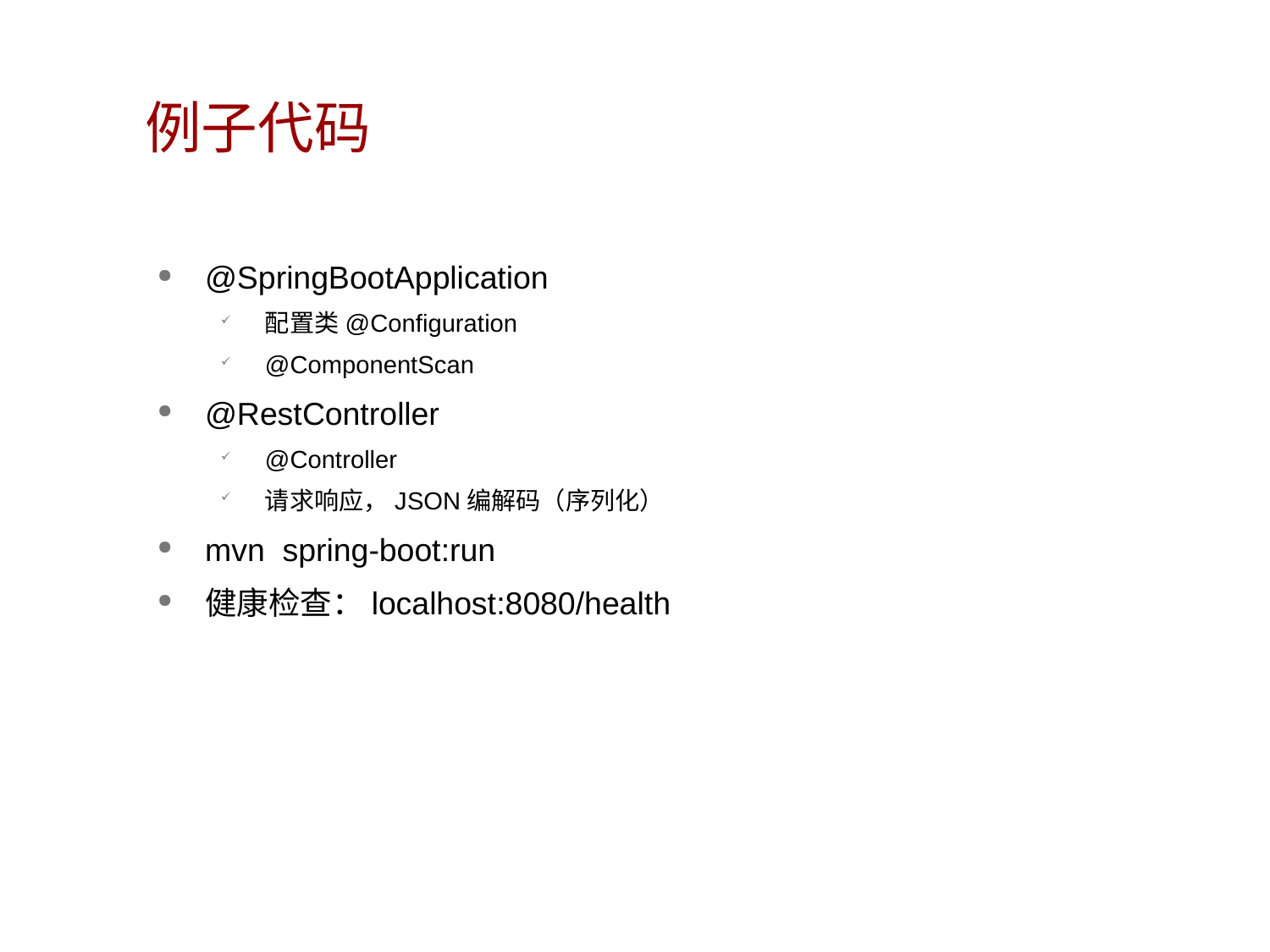

# 例子代码
@SpringBootApplication
配置类@Configuration
@ComponentScan
@RestController
@Controller
请求响应，JSON编解码（序列化）
mvn  spring-boot:run
健康检查：localhost:8080/health